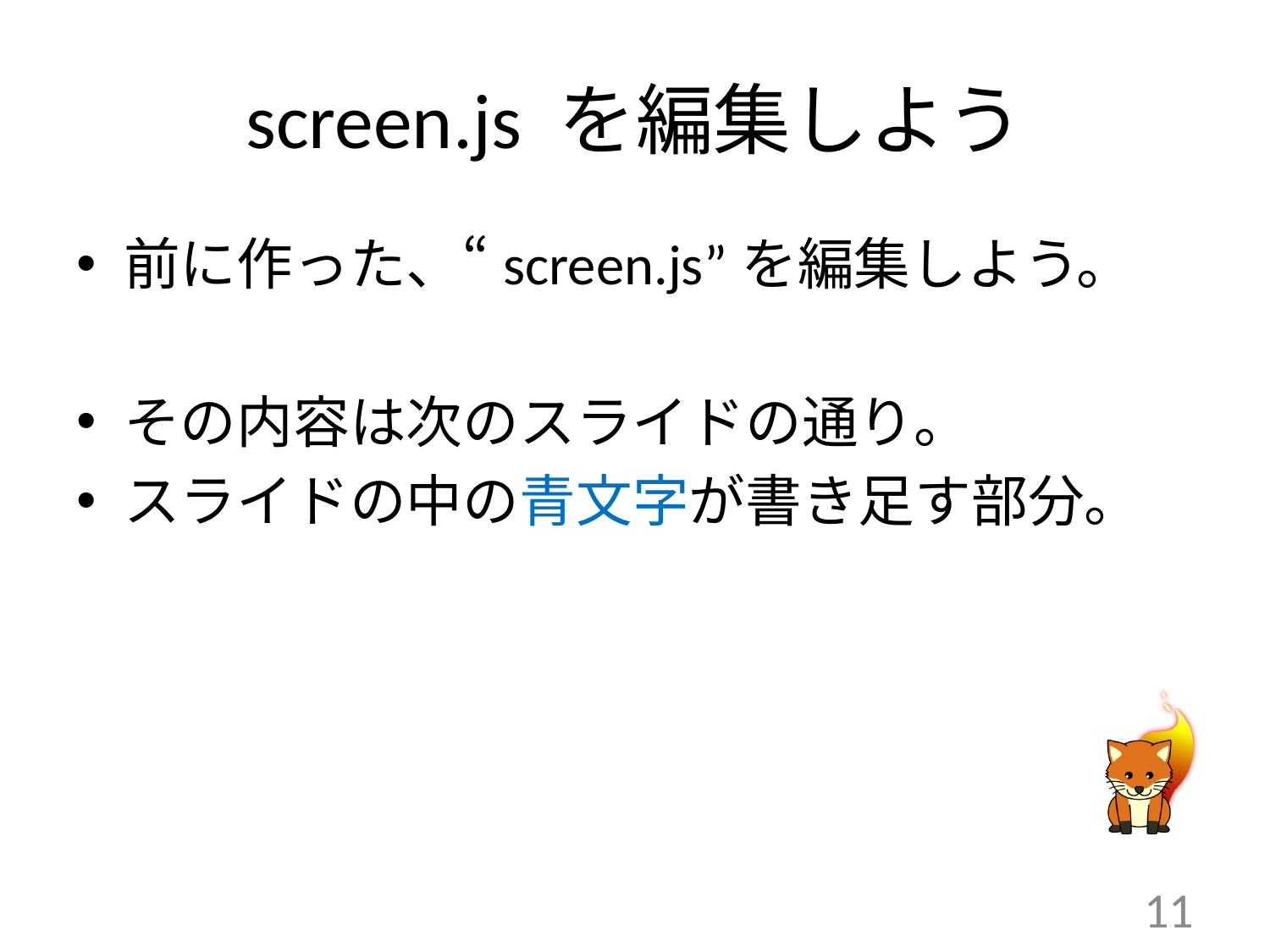

# screen.js を編集しよう
前に作った、“screen.js”を編集しよう。

その内容は次のスライドの通り。
スライドの中の青文字が書き足す部分。

11